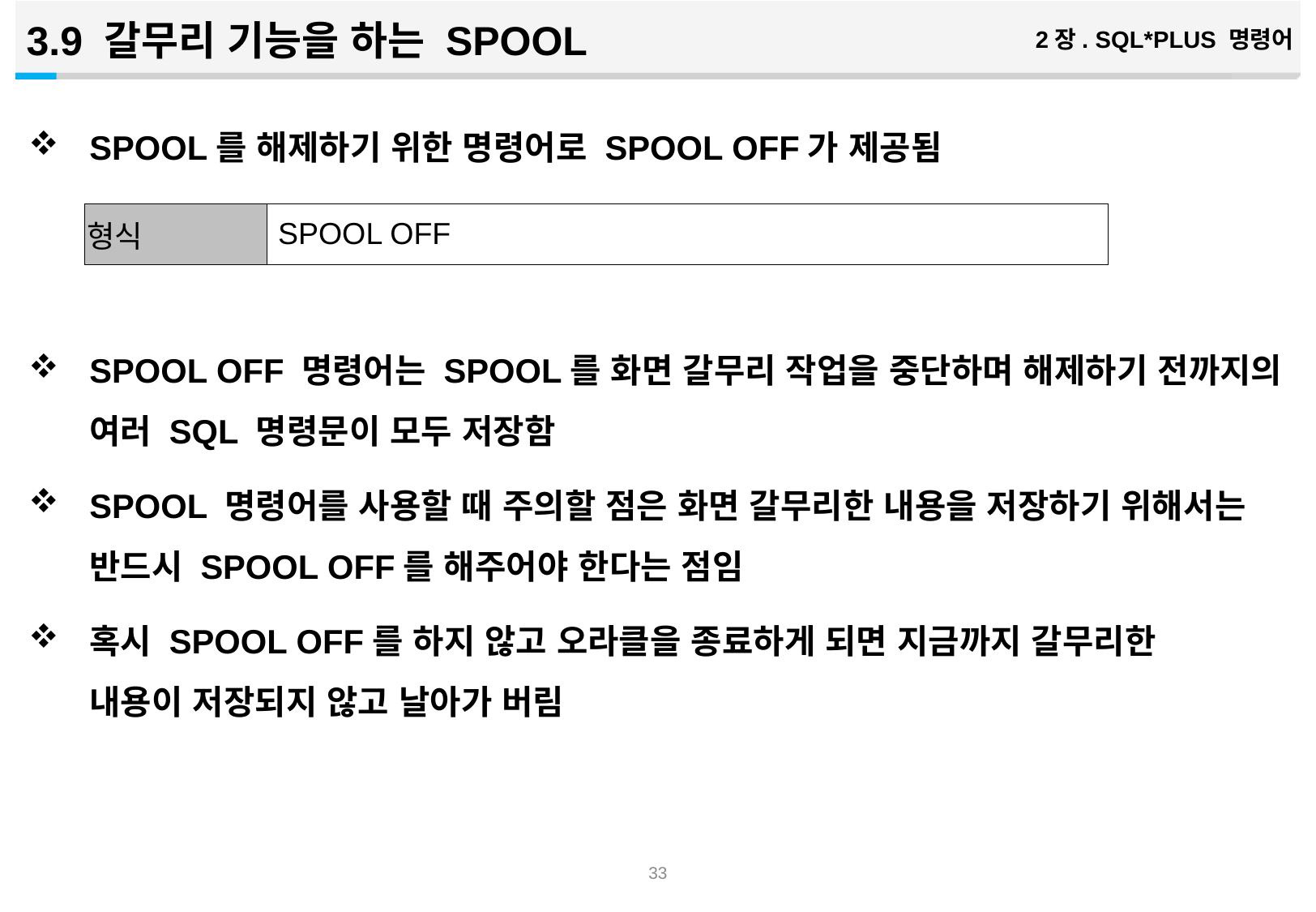

3.9 갈무리 기능을 하는 SPOOL
2장. SQL*PLUS 명령어
SPOOL를 해제하기 위한 명령어로 SPOOL OFF가 제공됨

SPOOL OFF 명령어는 SPOOL를 화면 갈무리 작업을 중단하며 해제하기 전까지의 여러 SQL 명령문이 모두 저장함
SPOOL 명령어를 사용할 때 주의할 점은 화면 갈무리한 내용을 저장하기 위해서는 반드시 SPOOL OFF를 해주어야 한다는 점임
혹시 SPOOL OFF를 하지 않고 오라클을 종료하게 되면 지금까지 갈무리한    내용이 저장되지 않고 날아가 버림
| 형식 | SPOOL OFF |
| --- | --- |
33